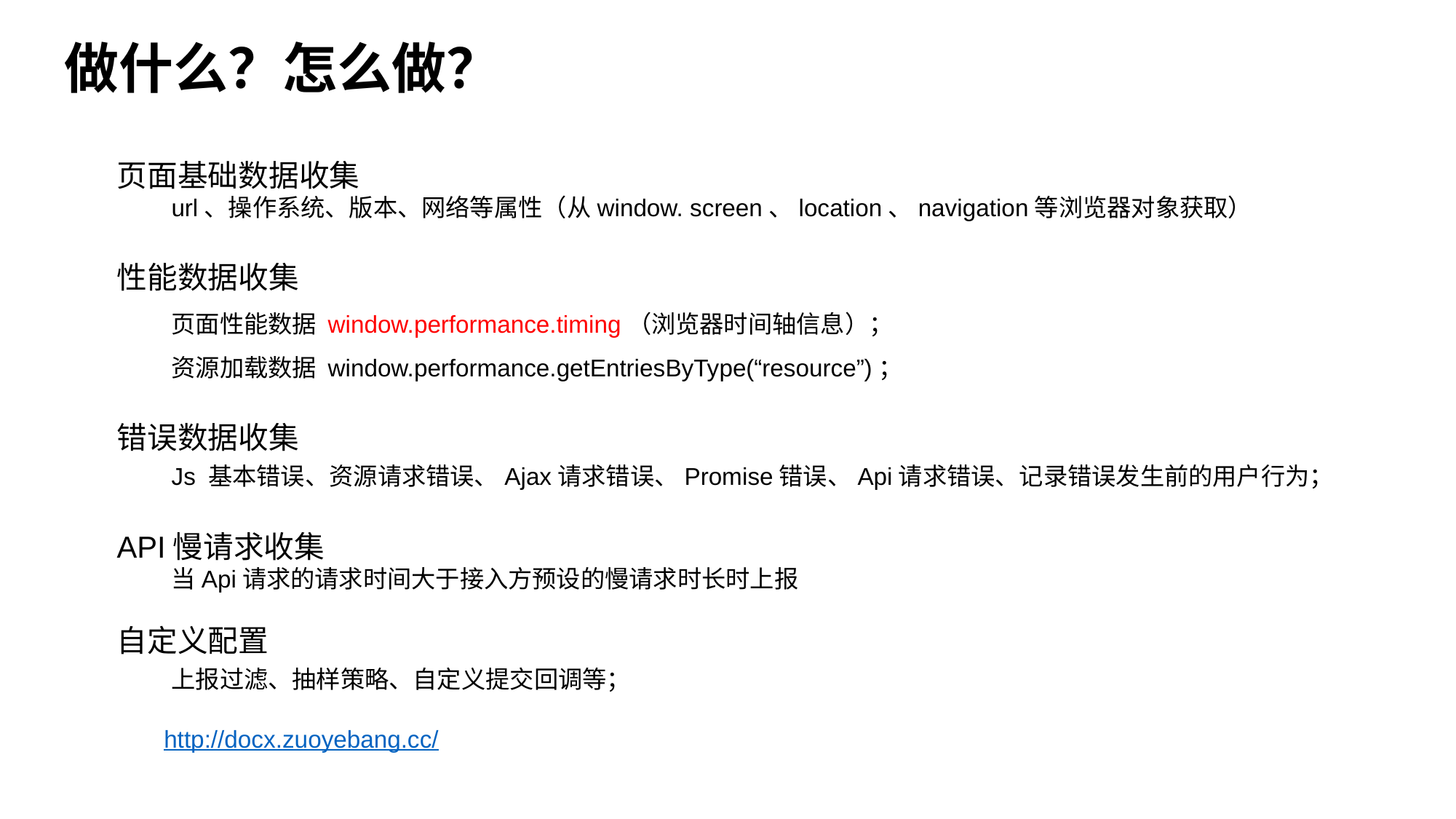

做什么？怎么做？
页面基础数据收集
	url、操作系统、版本、网络等属性（从window. screen、location、navigation等浏览器对象获取）
性能数据收集
页面性能数据 window.performance.timing（浏览器时间轴信息）；
资源加载数据 window.performance.getEntriesByType(“resource”)；
错误数据收集
	Js 基本错误、资源请求错误、Ajax请求错误、Promise错误、Api请求错误、记录错误发生前的用户行为；
API慢请求收集
	当Api请求的请求时间大于接入方预设的慢请求时长时上报

自定义配置
	上报过滤、抽样策略、自定义提交回调等；
       	http://docx.zuoyebang.cc/